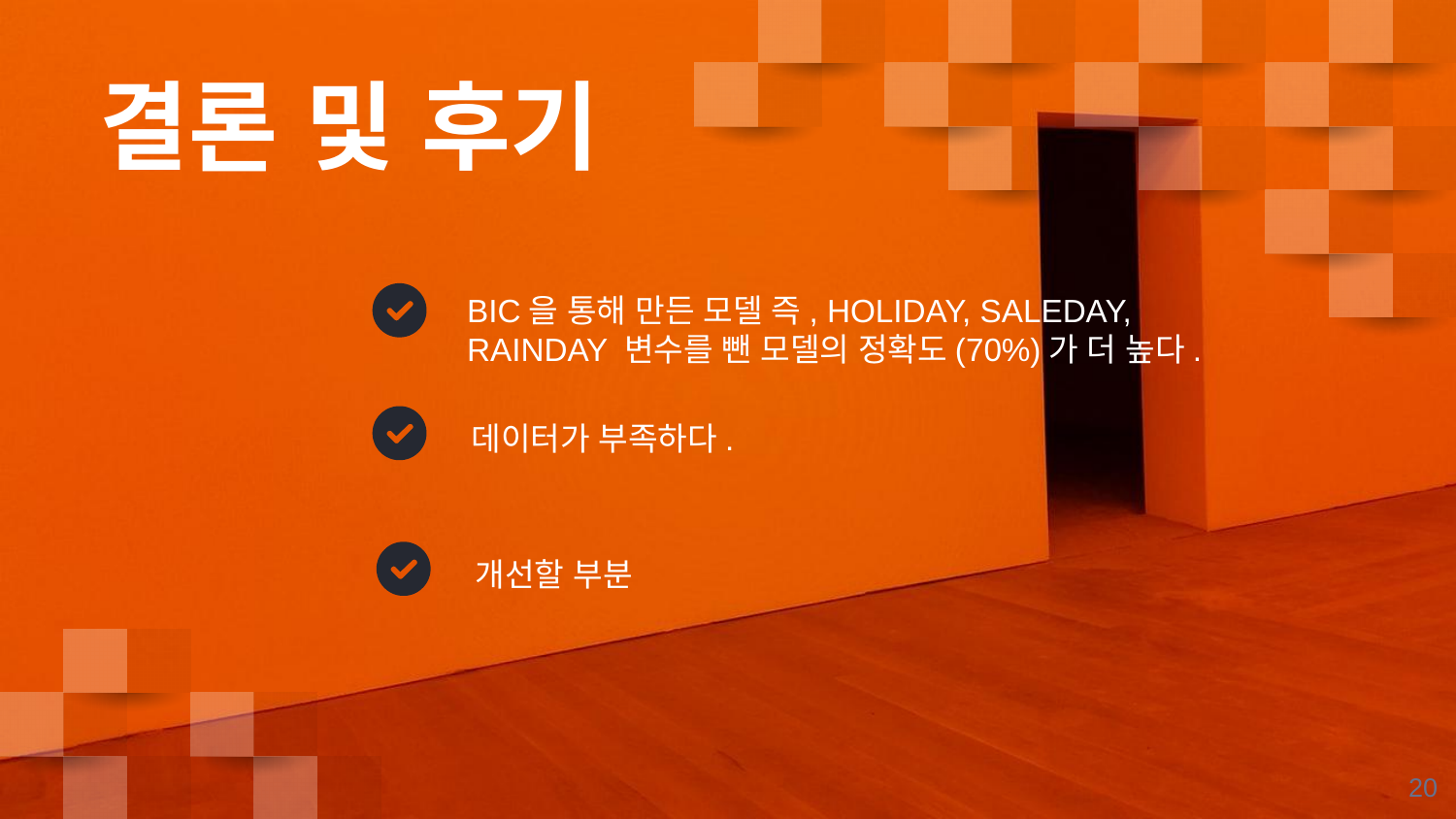

# 결론 및 후기

BIC을 통해 만든 모델 즉, HOLIDAY, SALEDAY, RAINDAY 변수를 뺀 모델의 정확도(70%)가 더 높다.

데이터가 부족하다.

개선할 부분
20